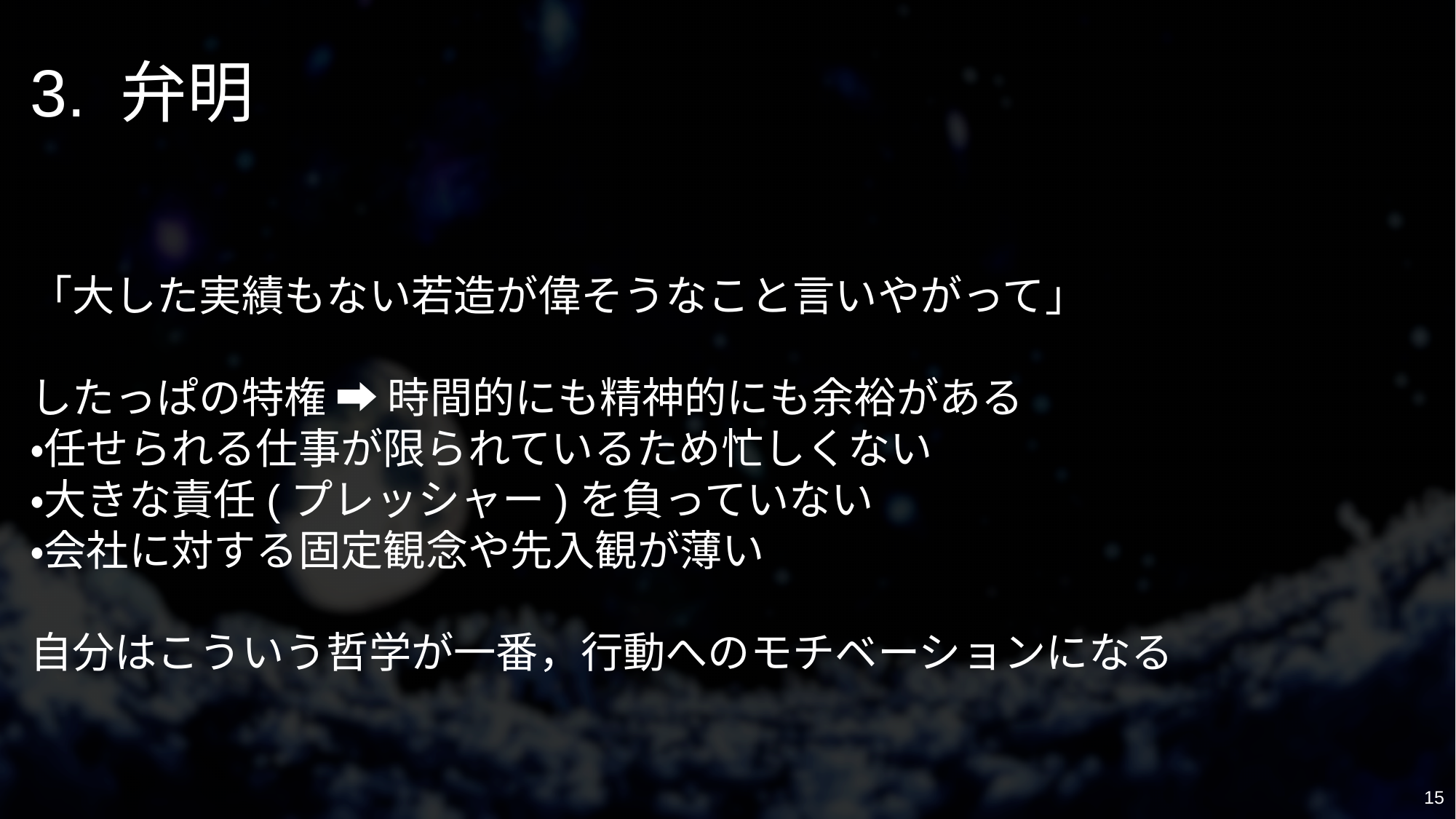

# 3. 弁明
「大した実績もない若造が偉そうなこと言いやがって」

したっぱの特権 ➡︎ 時間的にも精神的にも余裕がある
・任せられる仕事が限られているため忙しくない
・大きな責任(プレッシャー)を負っていない
・会社に対する固定観念や先入観が薄い

自分はこういう哲学が一番，行動へのモチベーションになる
15